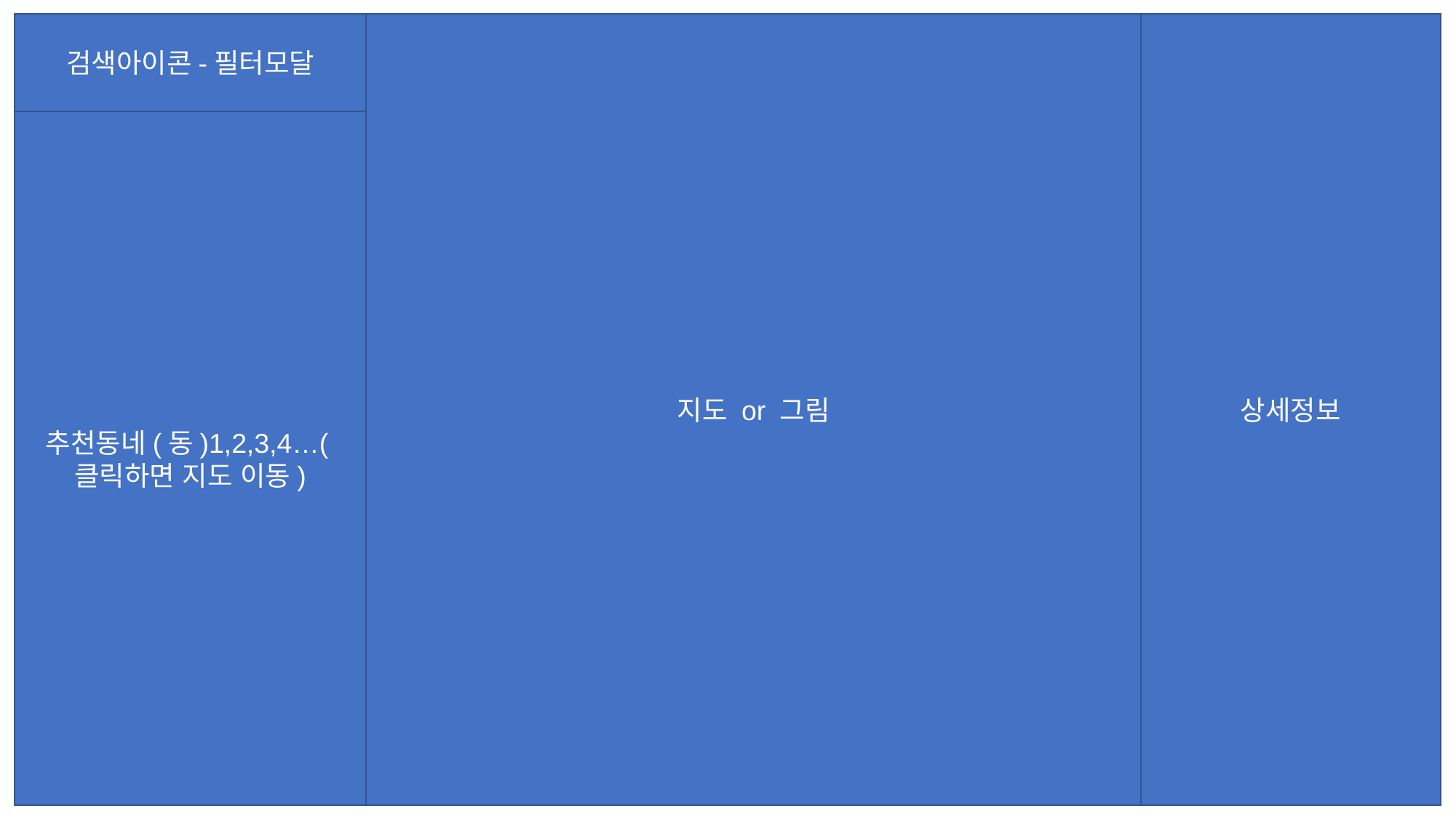

검색아이콘-필터모달
지도 or 그림
상세정보
추천동네(동)1,2,3,4…(클릭하면 지도 이동)